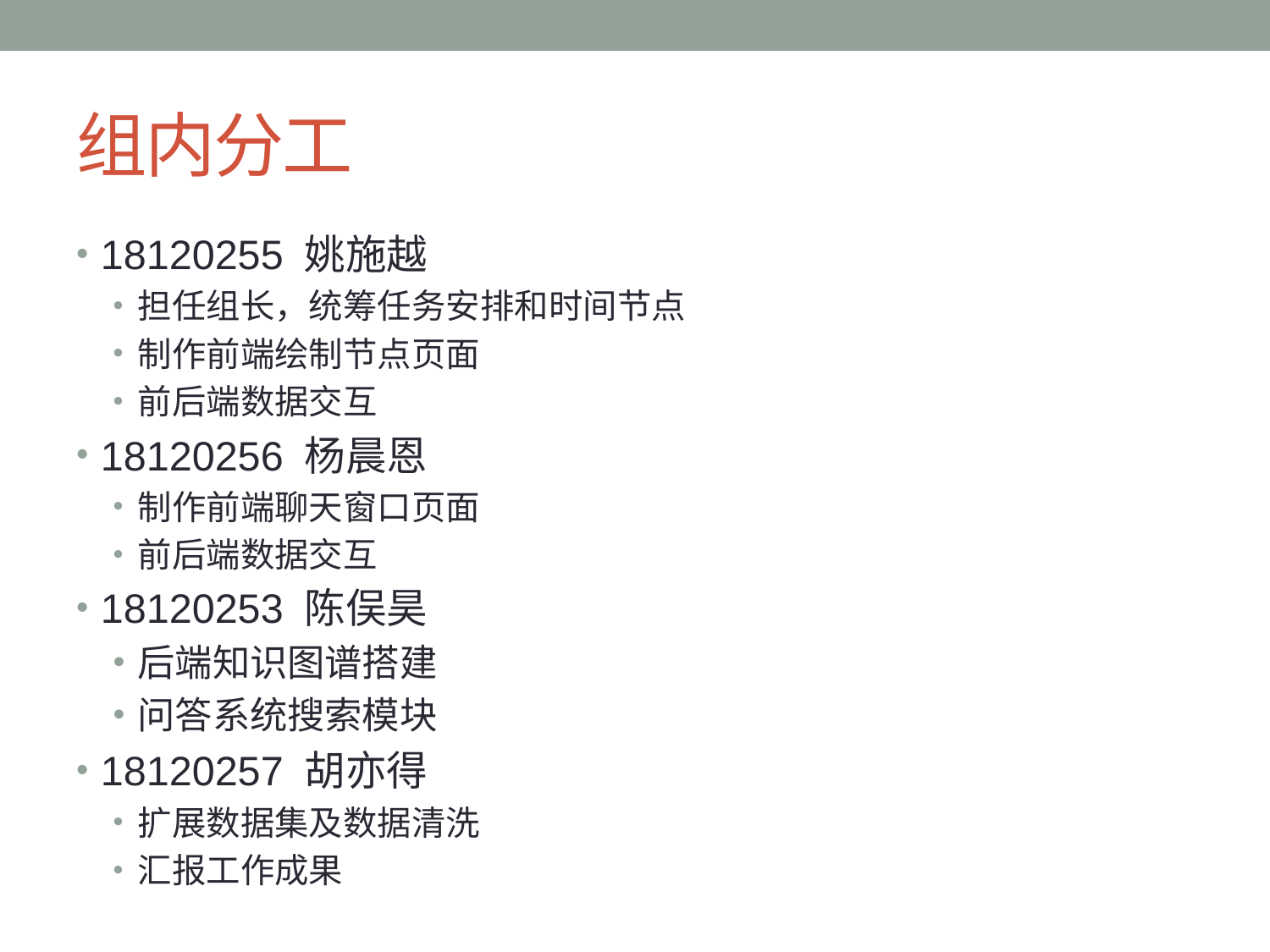

# 组内分工
18120255 姚施越
担任组长，统筹任务安排和时间节点
制作前端绘制节点页面
前后端数据交互
18120256 杨晨恩
制作前端聊天窗口页面
前后端数据交互
18120253 陈俣昊
后端知识图谱搭建
问答系统搜索模块
18120257 胡亦得
扩展数据集及数据清洗
汇报工作成果